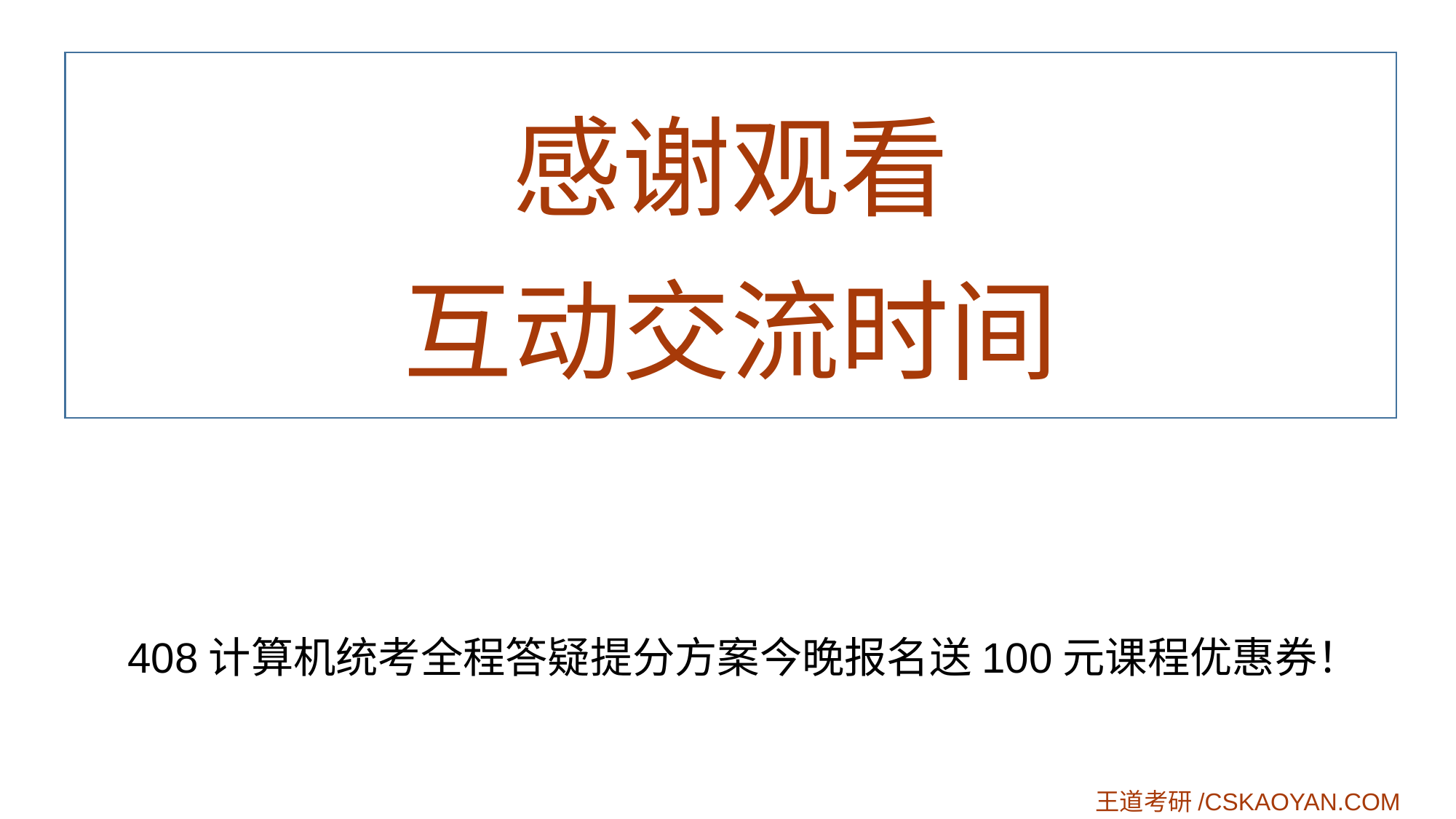

感谢观看
互动交流时间
408计算机统考全程答疑提分方案今晚报名送100元课程优惠券！

王道考研/CSKAOYAN.COM